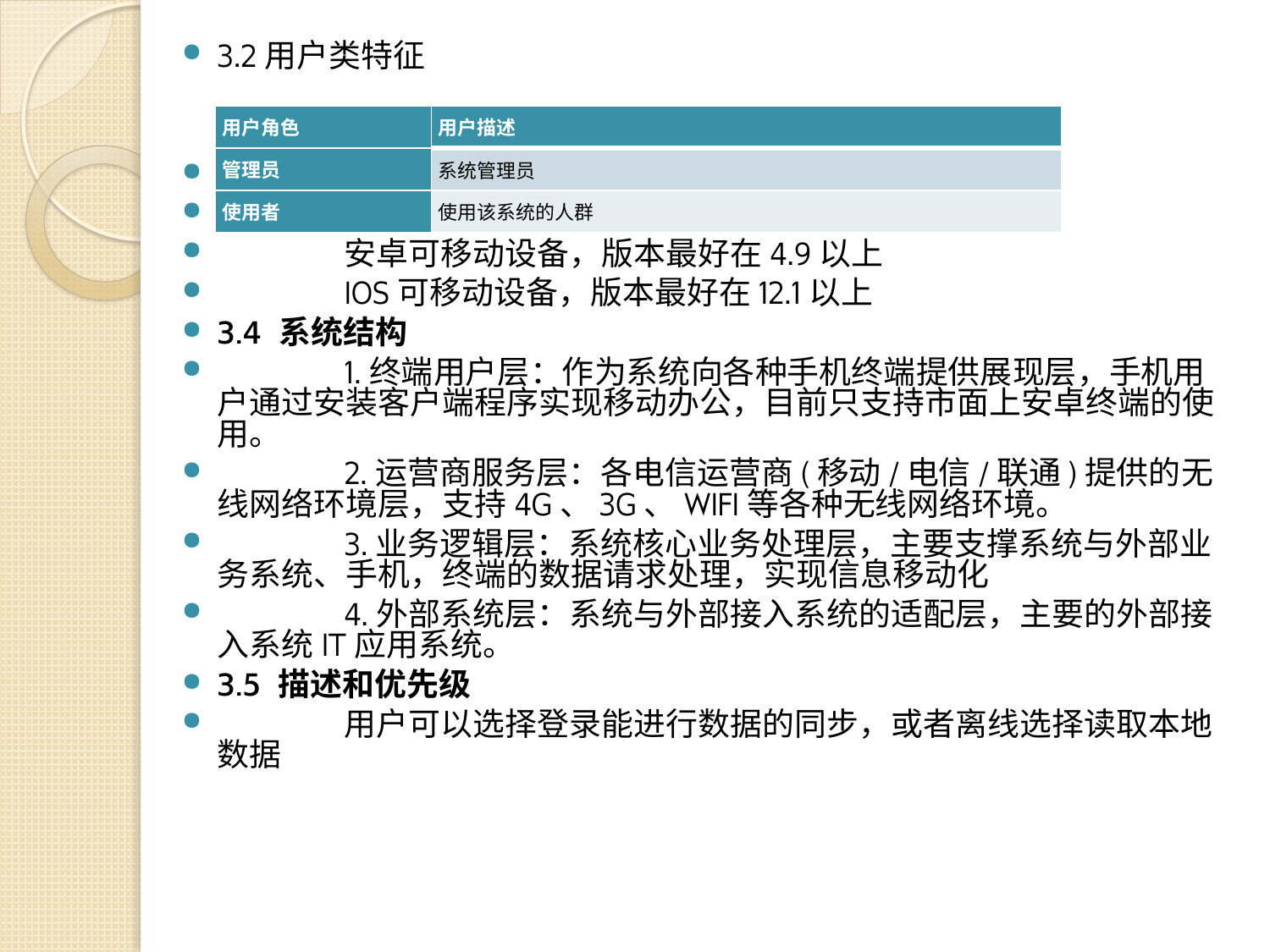

3.2用户类特征

3.3 运行环境

	安卓可移动设备，版本最好在4.9以上
	IOS可移动设备，版本最好在12.1以上
3.4 系统结构
	1.终端用户层：作为系统向各种手机终端提供展现层，手机用户通过安装客户端程序实现移动办公，目前只支持市面上安卓终端的使用。
	2.运营商服务层：各电信运营商(移动/电信/联通)提供的无线网络环境层，支持4G、3G、WIFI等各种无线网络环境。
	3.业务逻辑层：系统核心业务处理层，主要支撑系统与外部业务系统、手机，终端的数据请求处理，实现信息移动化
	4.外部系统层：系统与外部接入系统的适配层，主要的外部接入系统IT应用系统。
3.5 描述和优先级
	用户可以选择登录能进行数据的同步，或者离线选择读取本地数据
| 用户角色 | 用户描述 |
| --- | --- |
| 管理员 | 系统管理员 |
| 使用者 | 使用该系统的人群 |